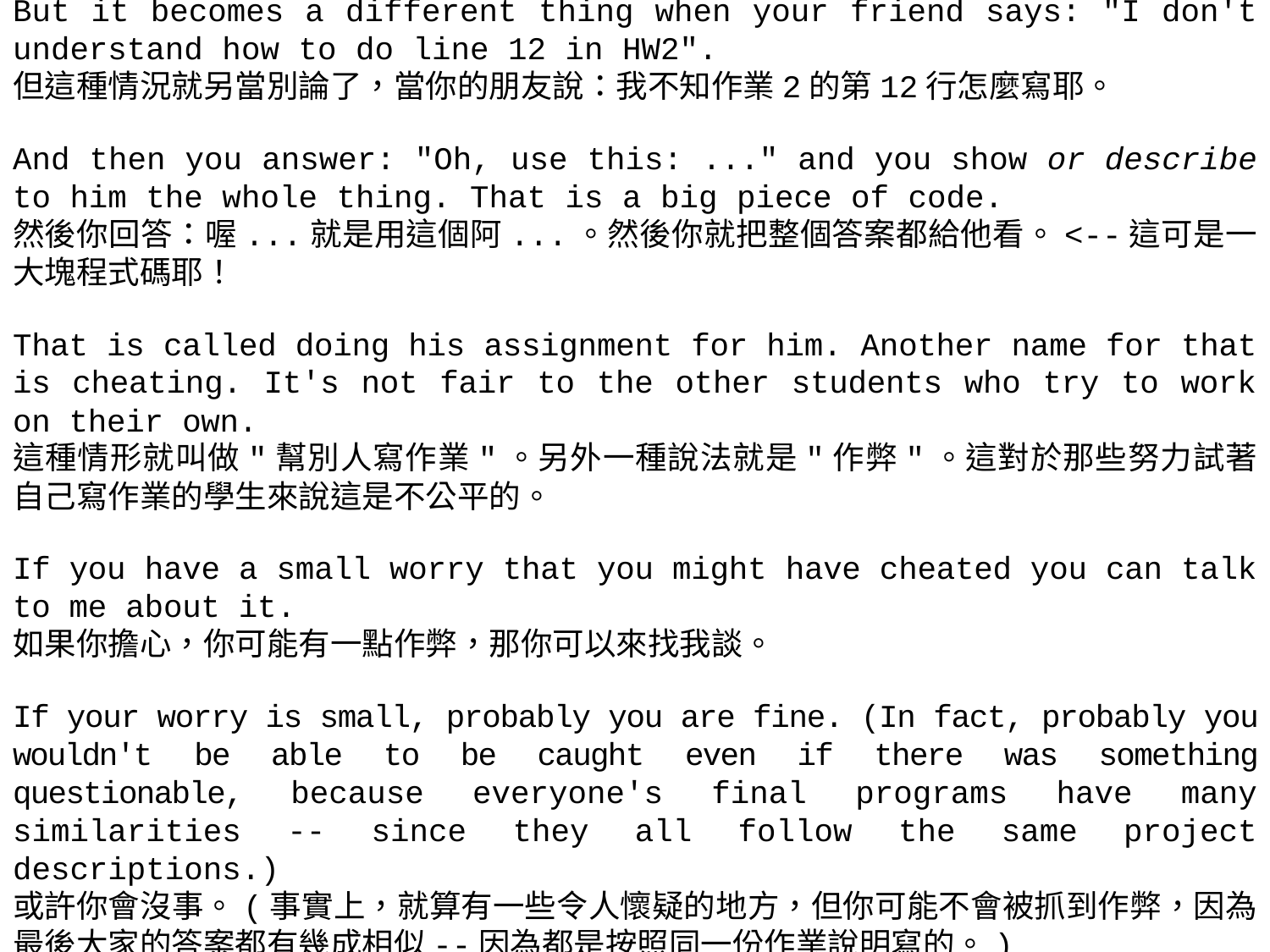

But it becomes a different thing when your friend says: "I don't understand how to do line 12 in HW2".
但這種情況就另當別論了，當你的朋友說：我不知作業2的第12行怎麼寫耶。

And then you answer: "Oh, use this: ..." and you show or describe to him the whole thing. That is a big piece of code.
然後你回答：喔...就是用這個阿...。然後你就把整個答案都給他看。<--這可是一大塊程式碼耶！

That is called doing his assignment for him. Another name for that is cheating. It's not fair to the other students who try to work on their own.
這種情形就叫做"幫別人寫作業"。另外一種說法就是"作弊"。這對於那些努力試著自己寫作業的學生來說這是不公平的。

If you have a small worry that you might have cheated you can talk to me about it.
如果你擔心，你可能有一點作弊，那你可以來找我談。

If your worry is small, probably you are fine. (In fact, probably you wouldn't be able to be caught even if there was something questionable, because everyone's final programs have many similarities -- since they all follow the same project descriptions.)
或許你會沒事。(事實上，就算有一些令人懷疑的地方，但你可能不會被抓到作弊，因為最後大家的答案都有幾成相似--因為都是按照同一份作業說明寫的。)